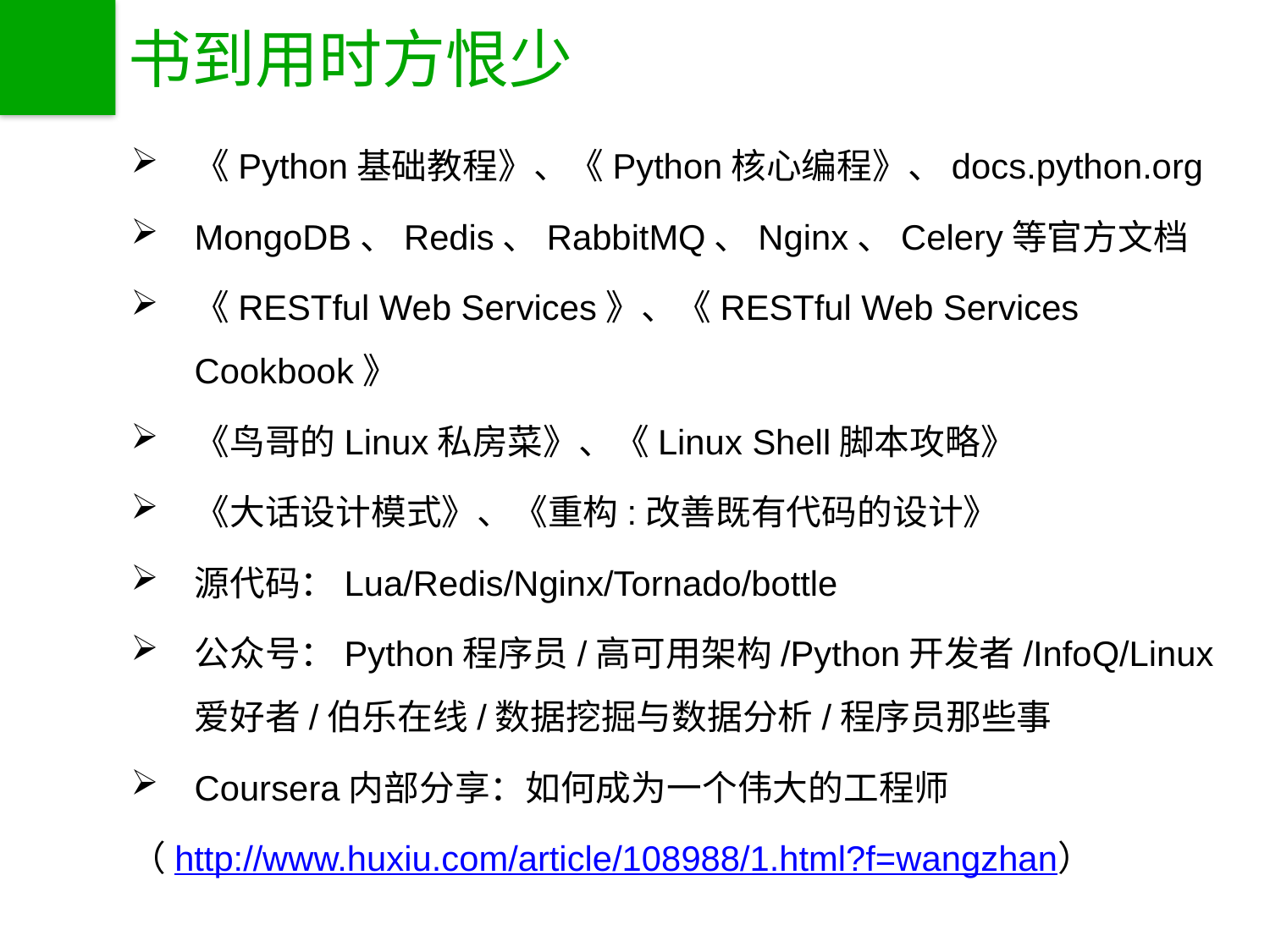

# 书到用时方恨少
《Python基础教程》、《Python核心编程》、docs.python.org
MongoDB、Redis、RabbitMQ、Nginx、Celery等官方文档
《RESTful Web Services》、《RESTful Web Services Cookbook》
《鸟哥的Linux私房菜》、《Linux Shell脚本攻略》
《大话设计模式》、《重构:改善既有代码的设计》
源代码：Lua/Redis/Nginx/Tornado/bottle
公众号：Python程序员/高可用架构/Python开发者/InfoQ/Linux爱好者/伯乐在线/数据挖掘与数据分析/程序员那些事
Coursera内部分享：如何成为一个伟大的工程师
（http://www.huxiu.com/article/108988/1.html?f=wangzhan）